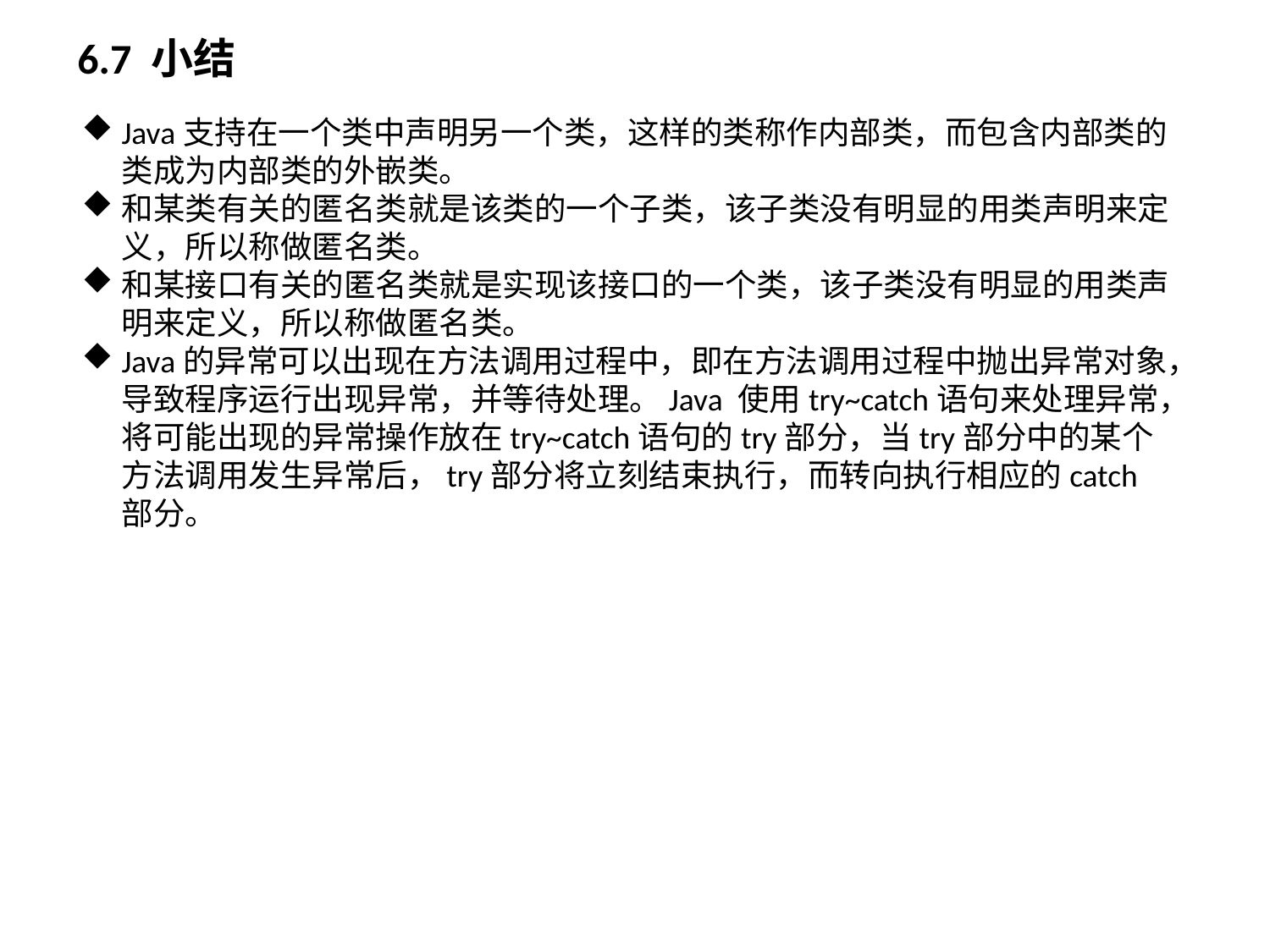

# 6.7 小结
Java支持在一个类中声明另一个类，这样的类称作内部类，而包含内部类的类成为内部类的外嵌类。
和某类有关的匿名类就是该类的一个子类，该子类没有明显的用类声明来定义，所以称做匿名类。
和某接口有关的匿名类就是实现该接口的一个类，该子类没有明显的用类声明来定义，所以称做匿名类。
Java的异常可以出现在方法调用过程中，即在方法调用过程中抛出异常对象，导致程序运行出现异常，并等待处理。Java 使用try~catch语句来处理异常，将可能出现的异常操作放在try~catch语句的try部分，当try部分中的某个方法调用发生异常后，try部分将立刻结束执行，而转向执行相应的catch部分。